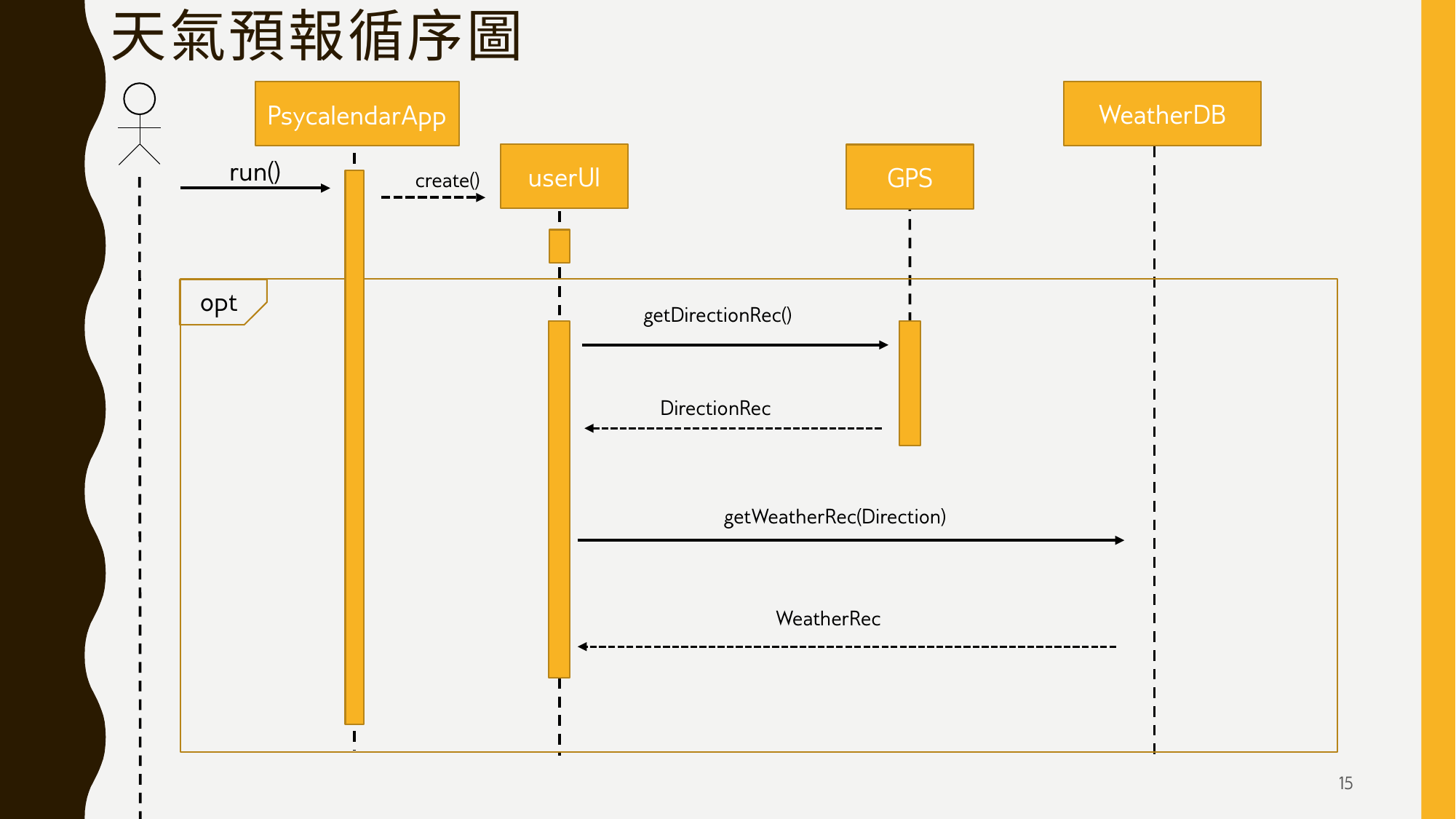

# 天氣預報循序圖
WeatherDB
PsycalendarApp

userUI
GPS
run()
create()

opt

getDirectionRec()

DirectionRec
getWeatherRec(Direction)
WeatherRec
15